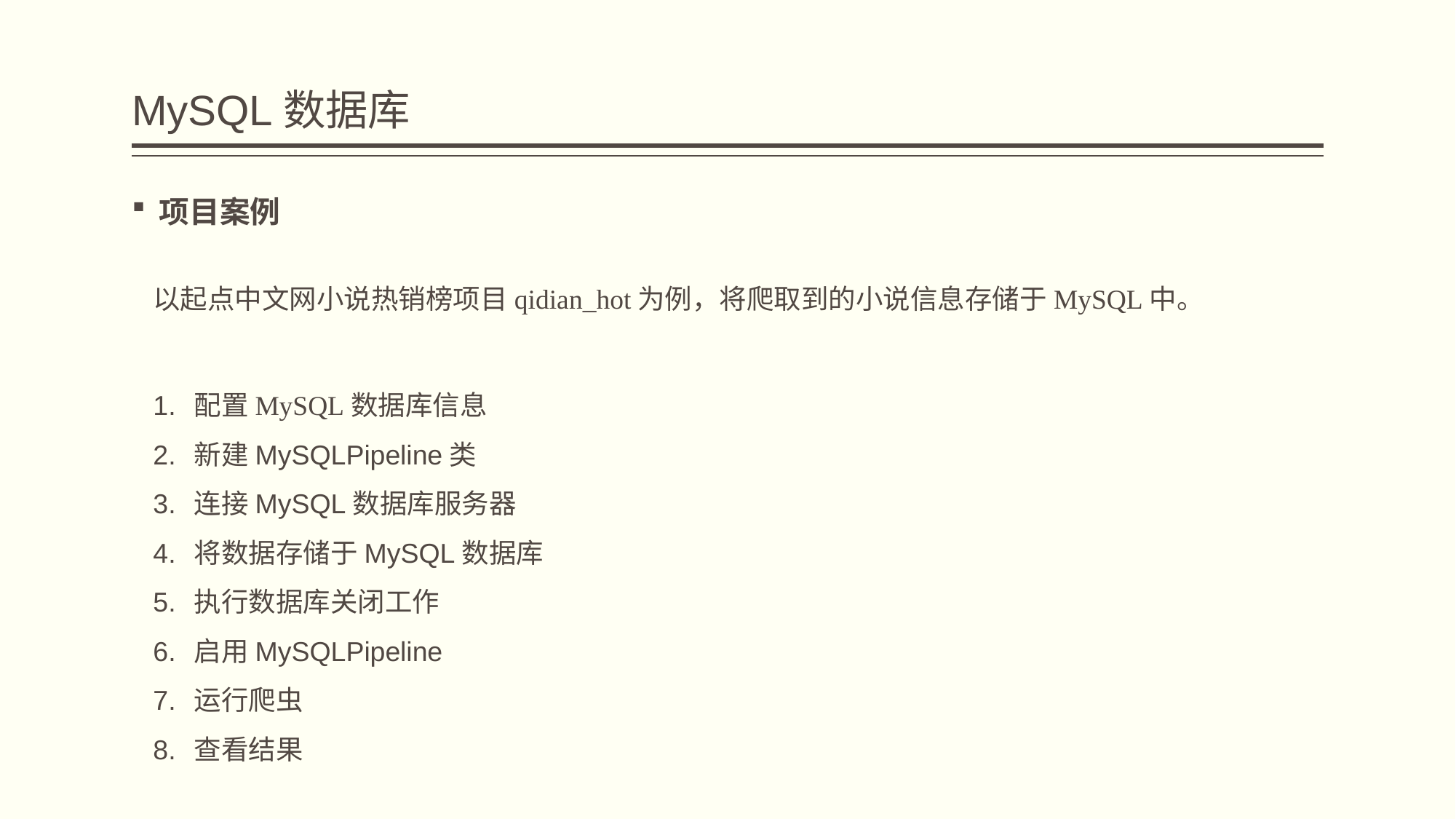

# MySQL数据库
项目案例
以起点中文网小说热销榜项目qidian_hot为例，将爬取到的小说信息存储于MySQL中。
配置MySQL数据库信息
新建MySQLPipeline类
连接MySQL数据库服务器
将数据存储于MySQL数据库
执行数据库关闭工作
启用MySQLPipeline
运行爬虫
查看结果